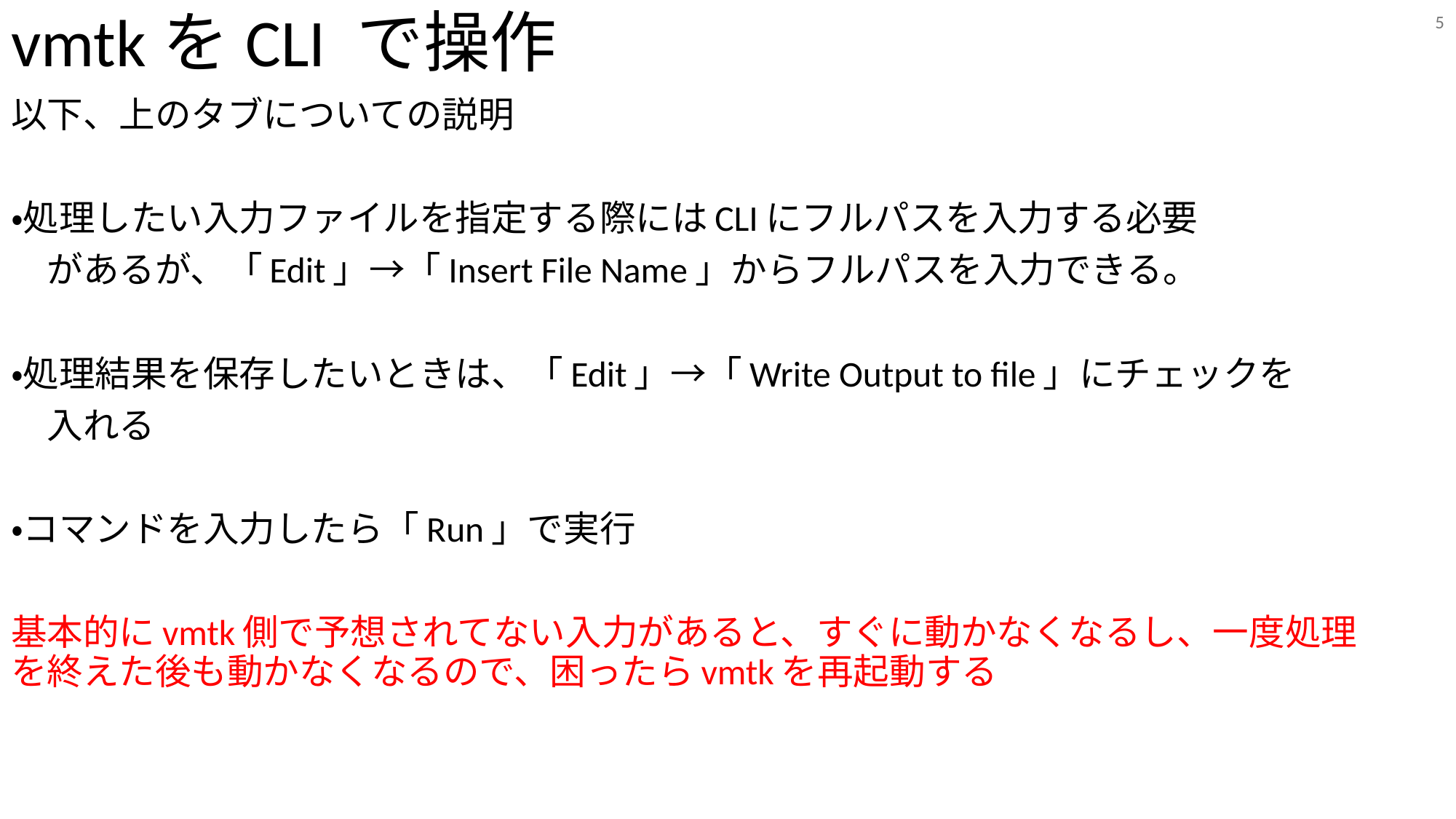

5
# vmtkをCLI で操作
以下、上のタブについての説明

・処理したい入力ファイルを指定する際にはCLIにフルパスを入力する必要
　があるが、「Edit」→「Insert File Name」からフルパスを入力できる。

・処理結果を保存したいときは、「Edit」→「Write Output to file」にチェックを
　入れる

・コマンドを入力したら「Run」で実行

基本的にvmtk側で予想されてない入力があると、すぐに動かなくなるし、一度処理を終えた後も動かなくなるので、困ったらvmtkを再起動する